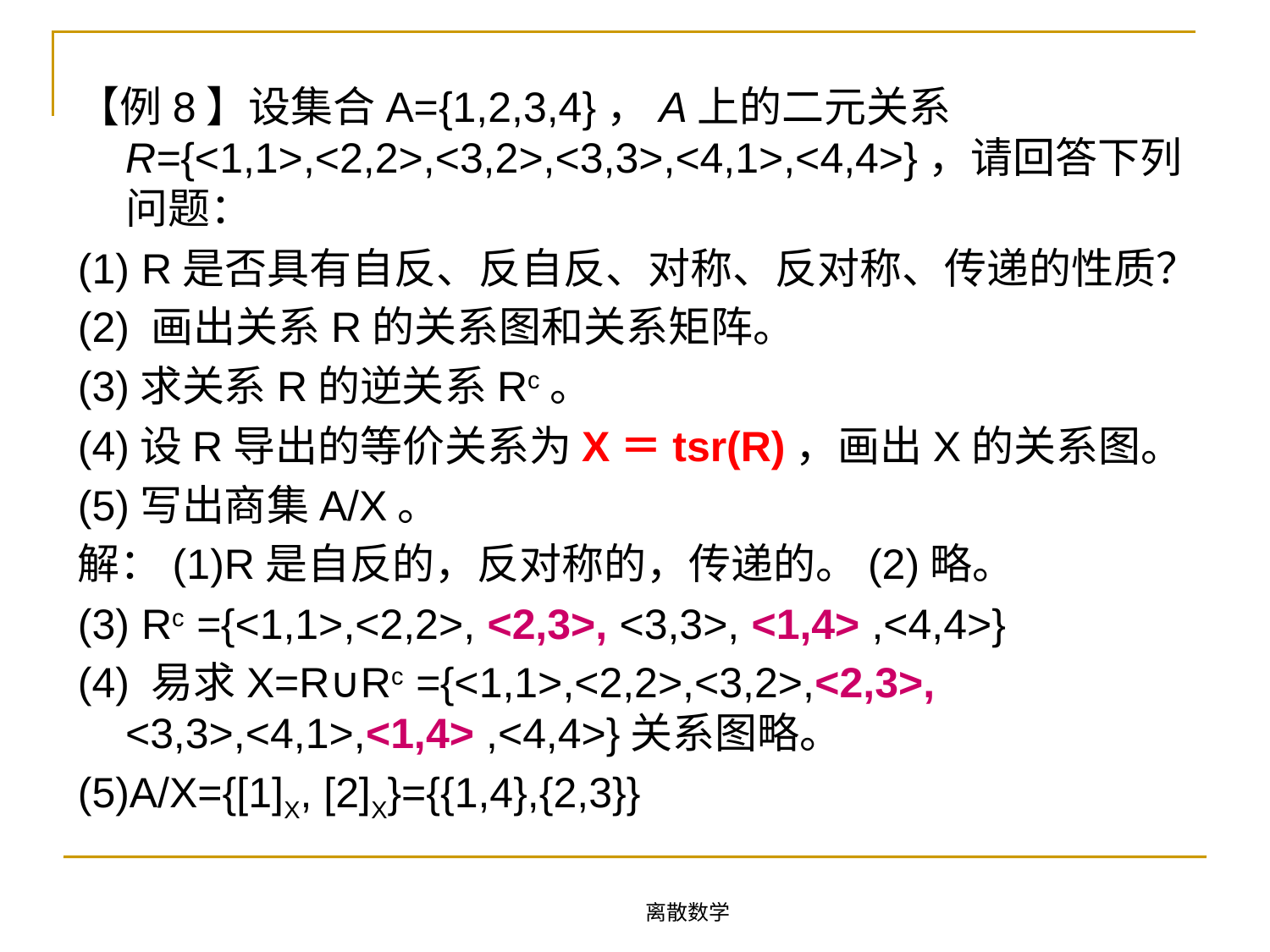

【例8】设集合A={1,2,3,4}，A上的二元关系R={<1,1>,<2,2>,<3,2>,<3,3>,<4,1>,<4,4>}，请回答下列问题：
(1) R是否具有自反、反自反、对称、反对称、传递的性质？
(2) 画出关系R的关系图和关系矩阵。
(3)求关系R的逆关系Rc。
(4)设R导出的等价关系为X＝tsr(R)，画出X的关系图。
(5)写出商集A/X。
解：(1)R是自反的，反对称的，传递的。(2)略。
(3) Rc ={<1,1>,<2,2>, <2,3>, <3,3>, <1,4> ,<4,4>}
(4) 易求X=R∪Rc ={<1,1>,<2,2>,<3,2>,<2,3>, <3,3>,<4,1>,<1,4> ,<4,4>}关系图略。
(5)A/X={[1]X, [2]X}={{1,4},{2,3}}

离散数学
17